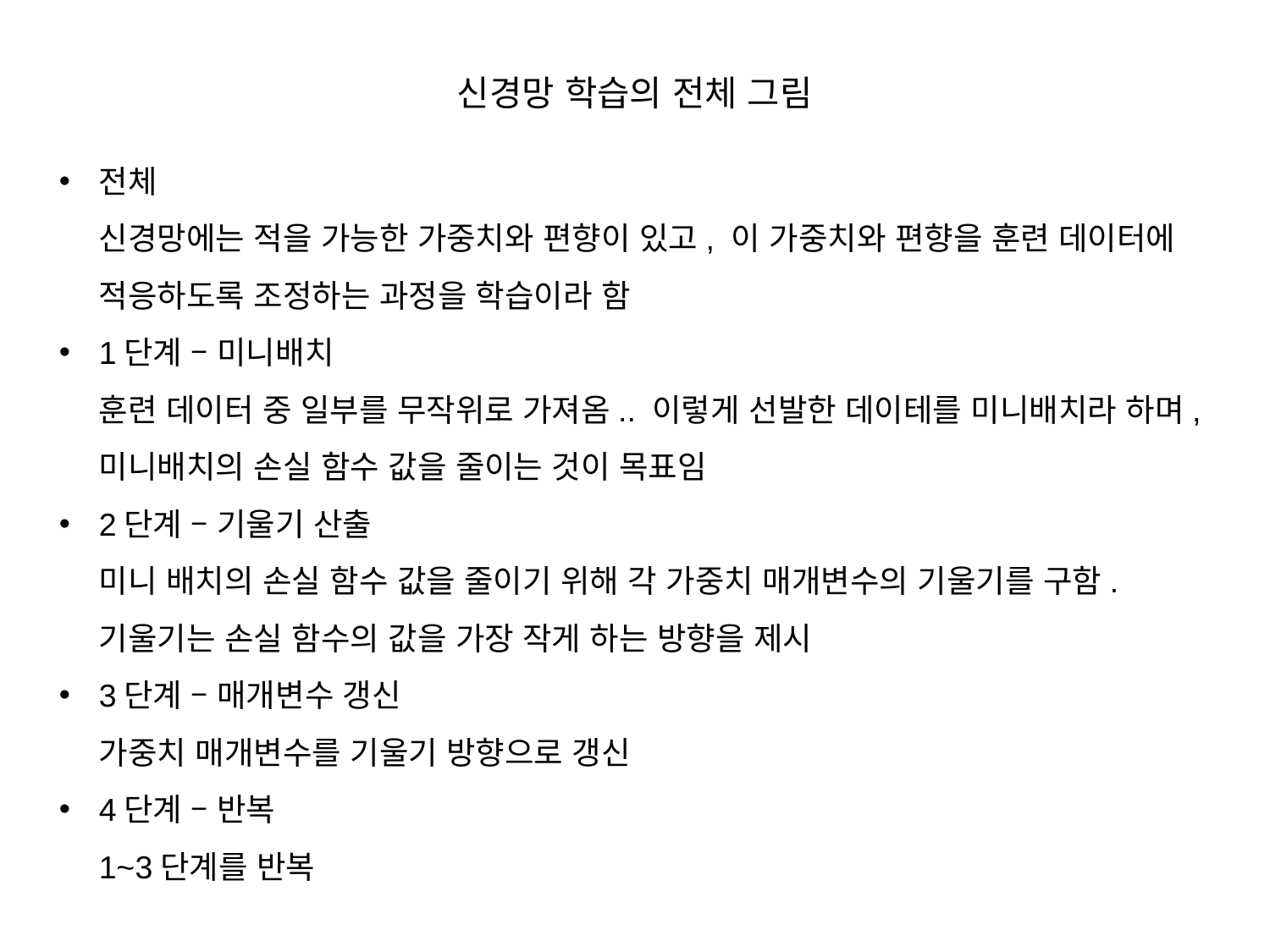

# 신경망 학습의 전체 그림
전체
신경망에는 적을 가능한 가중치와 편향이 있고, 이 가중치와 편향을 훈련 데이터에 적응하도록 조정하는 과정을 학습이라 함
1단계 – 미니배치
훈련 데이터 중 일부를 무작위로 가져옴.. 이렇게 선발한 데이테를 미니배치라 하며, 미니배치의 손실 함수 값을 줄이는 것이 목표임
2단계 – 기울기 산출
미니 배치의 손실 함수 값을 줄이기 위해 각 가중치 매개변수의 기울기를 구함. 기울기는 손실 함수의 값을 가장 작게 하는 방향을 제시
3단계 – 매개변수 갱신
가중치 매개변수를 기울기 방향으로 갱신
4단계 – 반복
1~3단계를 반복